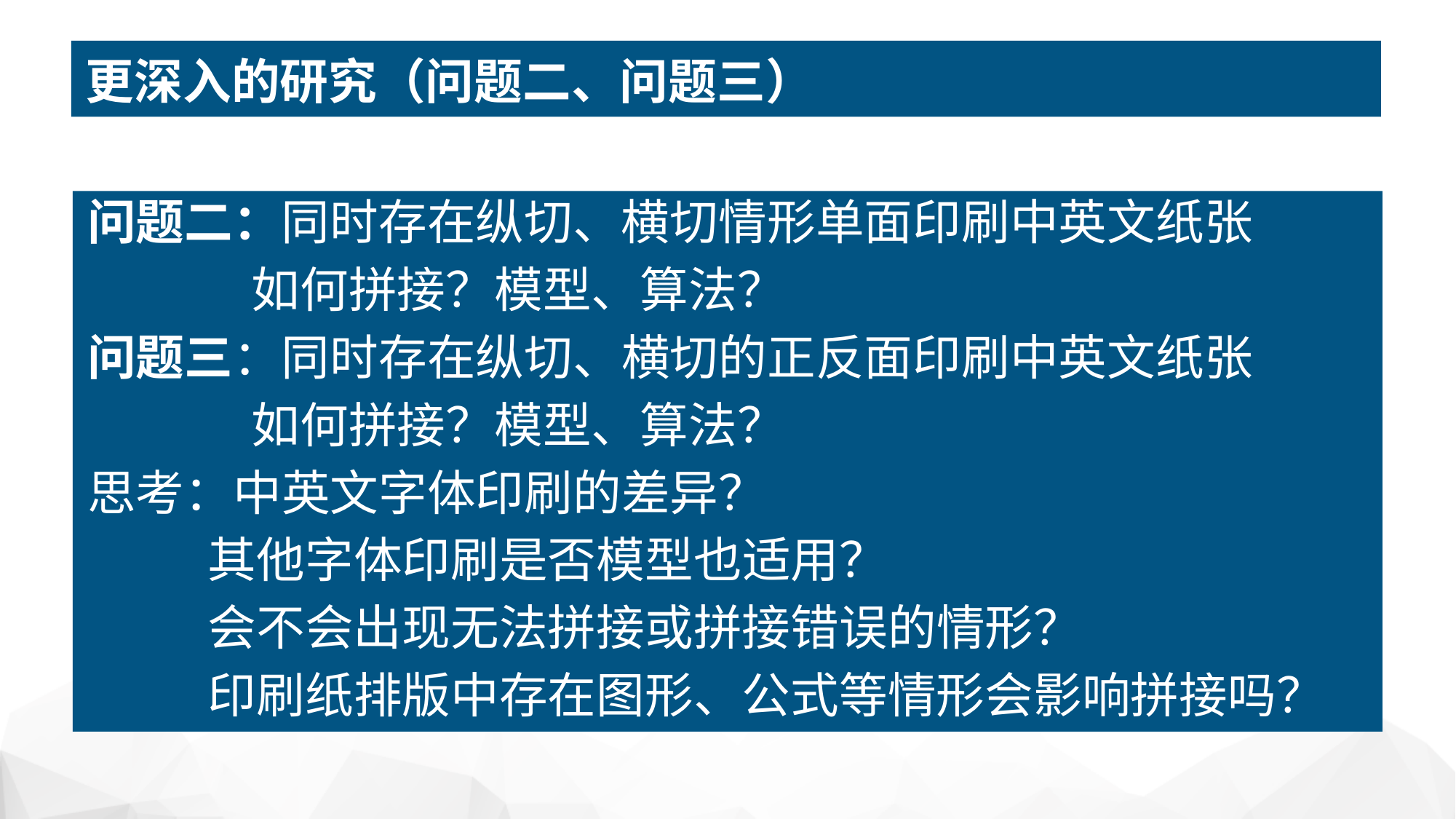

# 更深入的研究（问题二、问题三）
问题二：同时存在纵切、横切情形单面印刷中英文纸张
              如何拼接？模型、算法？
问题三：同时存在纵切、横切的正反面印刷中英文纸张
              如何拼接？模型、算法？
思考：中英文字体印刷的差异？
          其他字体印刷是否模型也适用？
          会不会出现无法拼接或拼接错误的情形？
          印刷纸排版中存在图形、公式等情形会影响拼接吗？